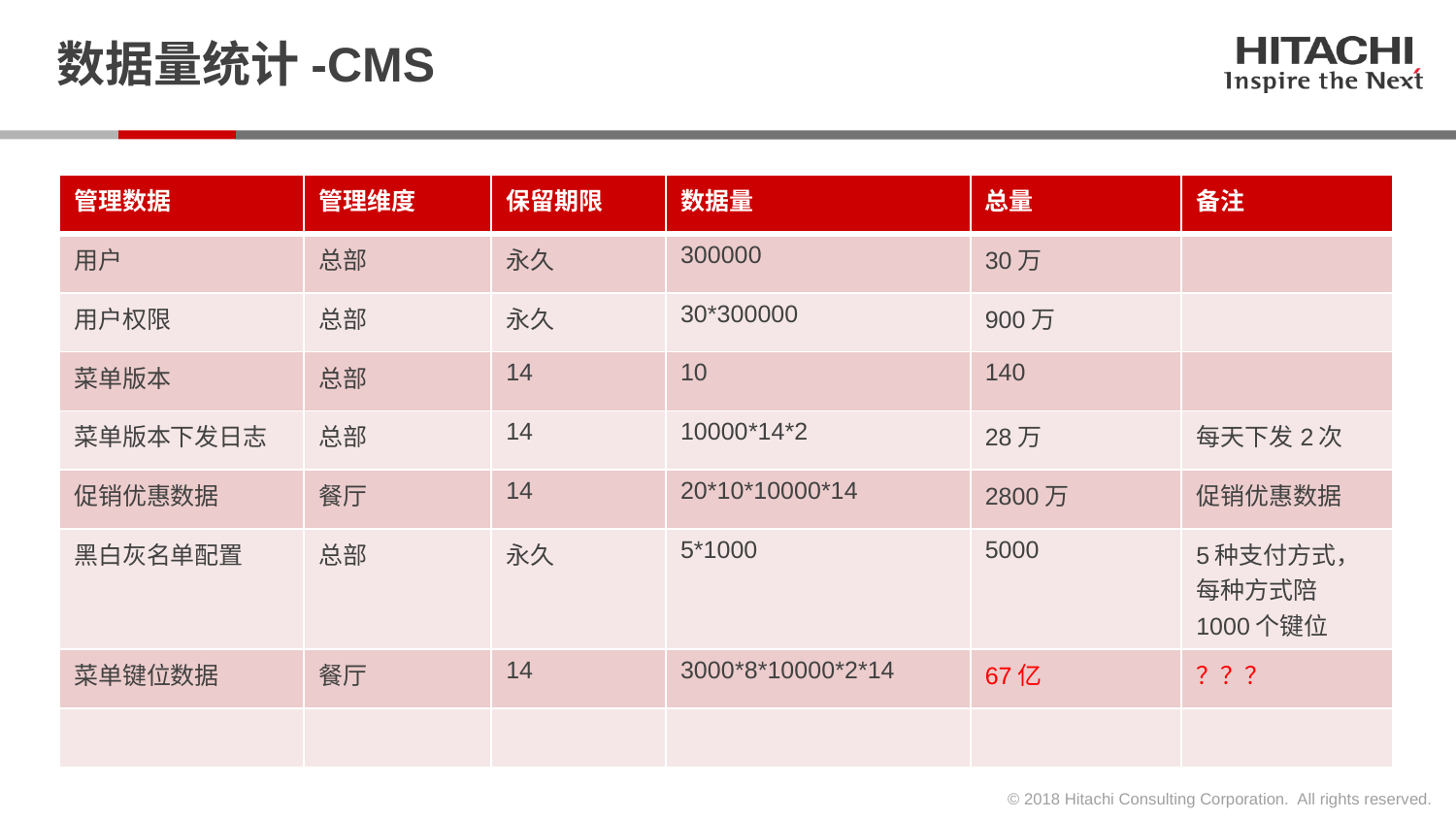

# 数据量统计-CMS
| 管理数据 | 管理维度 | 保留期限 | 数据量 | 总量 | 备注 |
| --- | --- | --- | --- | --- | --- |
| 用户 | 总部 | 永久 | 300000 | 30万 |  |
| 用户权限 | 总部 | 永久 | 30\*300000 | 900万 |  |
| 菜单版本 | 总部 | 14 | 10 | 140 |  |
| 菜单版本下发日志 | 总部 | 14 | 10000\*14\*2 | 28万 | 每天下发2次 |
| 促销优惠数据 | 餐厅 | 14 | 20\*10\*10000\*14 | 2800万 | 促销优惠数据 |
| 黑白灰名单配置 | 总部 | 永久 | 5\*1000 | 5000 | 5种支付方式，每种方式陪1000个键位 |
| 菜单键位数据 | 餐厅 | 14 | 3000\*8\*10000\*2\*14 | 67亿 | ？？？ |
|  |  |  |  |  |  |